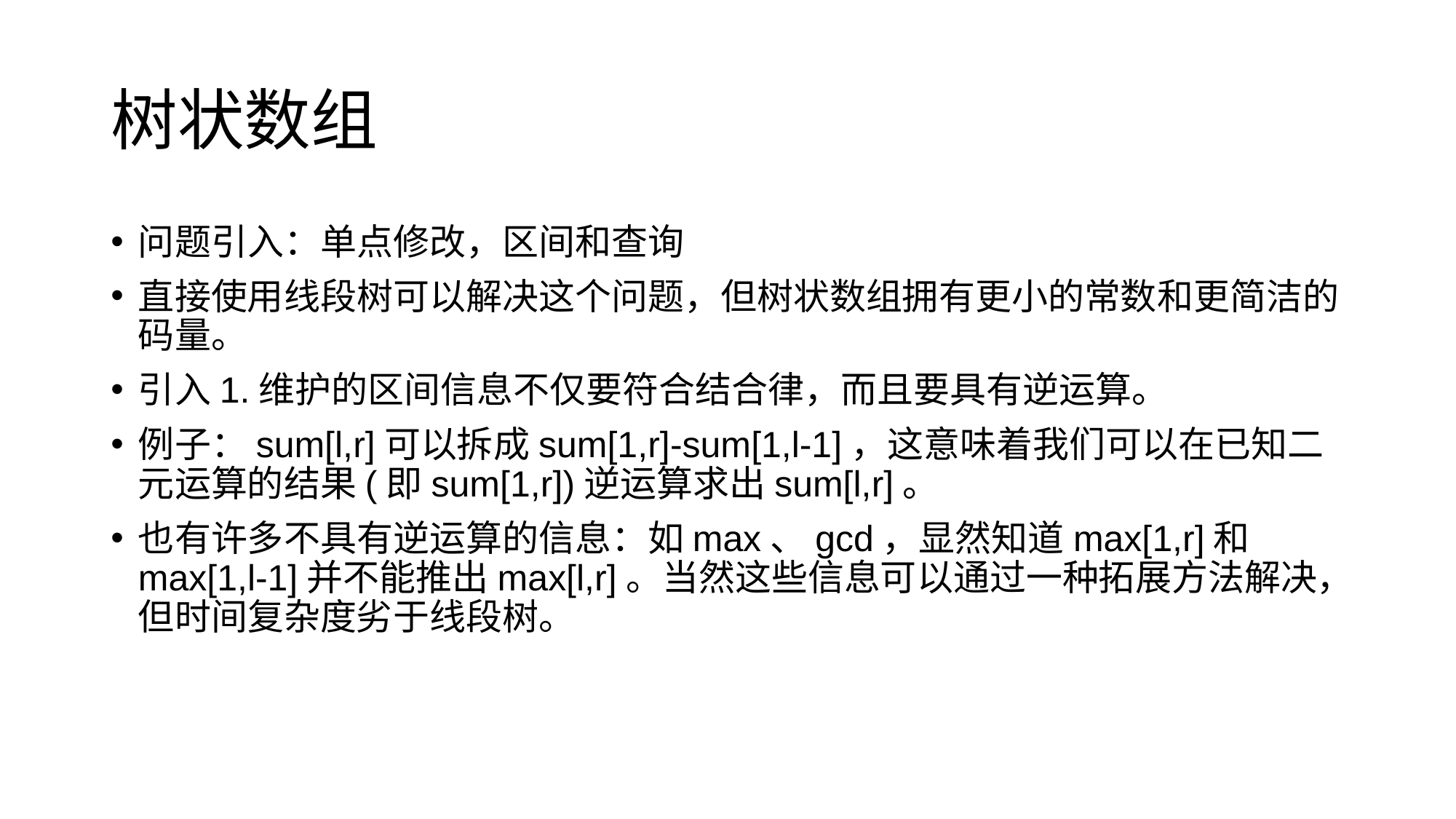

# 树状数组
问题引入：单点修改，区间和查询
直接使用线段树可以解决这个问题，但树状数组拥有更小的常数和更简洁的码量。
引入1.维护的区间信息不仅要符合结合律，而且要具有逆运算。
例子：sum[l,r]可以拆成sum[1,r]-sum[1,l-1]，这意味着我们可以在已知二元运算的结果(即sum[1,r])逆运算求出sum[l,r]。
也有许多不具有逆运算的信息：如max、gcd，显然知道max[1,r]和max[1,l-1]并不能推出max[l,r]。当然这些信息可以通过一种拓展方法解决，但时间复杂度劣于线段树。